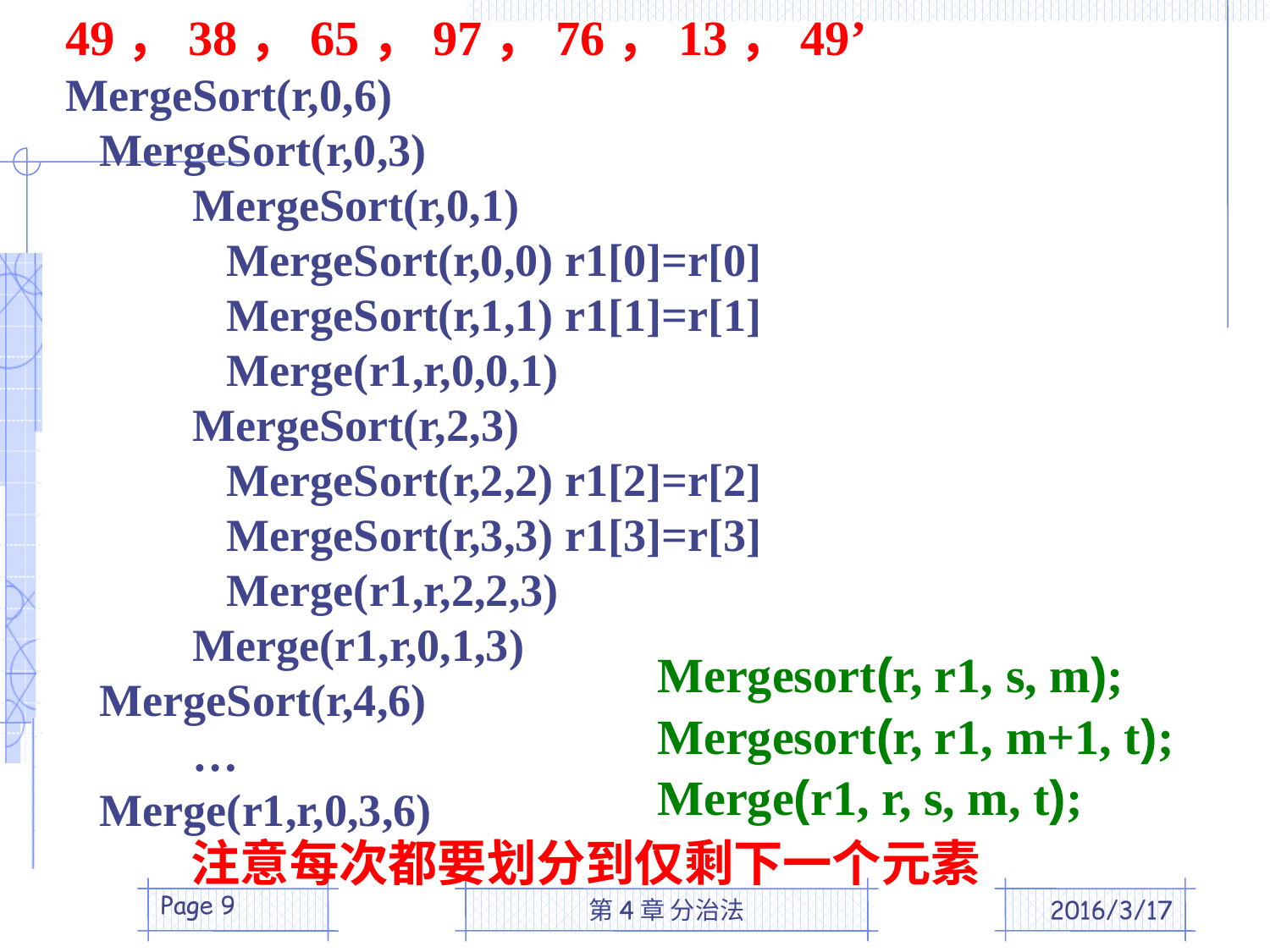

49，38，65，97，76，13，49’
MergeSort(r,0,6)
   MergeSort(r,0,3)
	MergeSort(r,0,1)
	   MergeSort(r,0,0) r1[0]=r[0]
	   MergeSort(r,1,1) r1[1]=r[1]
	   Merge(r1,r,0,0,1)
	MergeSort(r,2,3)
	   MergeSort(r,2,2) r1[2]=r[2]
	   MergeSort(r,3,3) r1[3]=r[3]
	   Merge(r1,r,2,2,3)
	Merge(r1,r,0,1,3)
   MergeSort(r,4,6)
	…
   Merge(r1,r,0,3,6)
Mergesort(r, r1, s, m);
Mergesort(r, r1, m+1, t);
Merge(r1, r, s, m, t);
注意每次都要划分到仅剩下一个元素
Page 9
第4章 分治法
2016/3/17